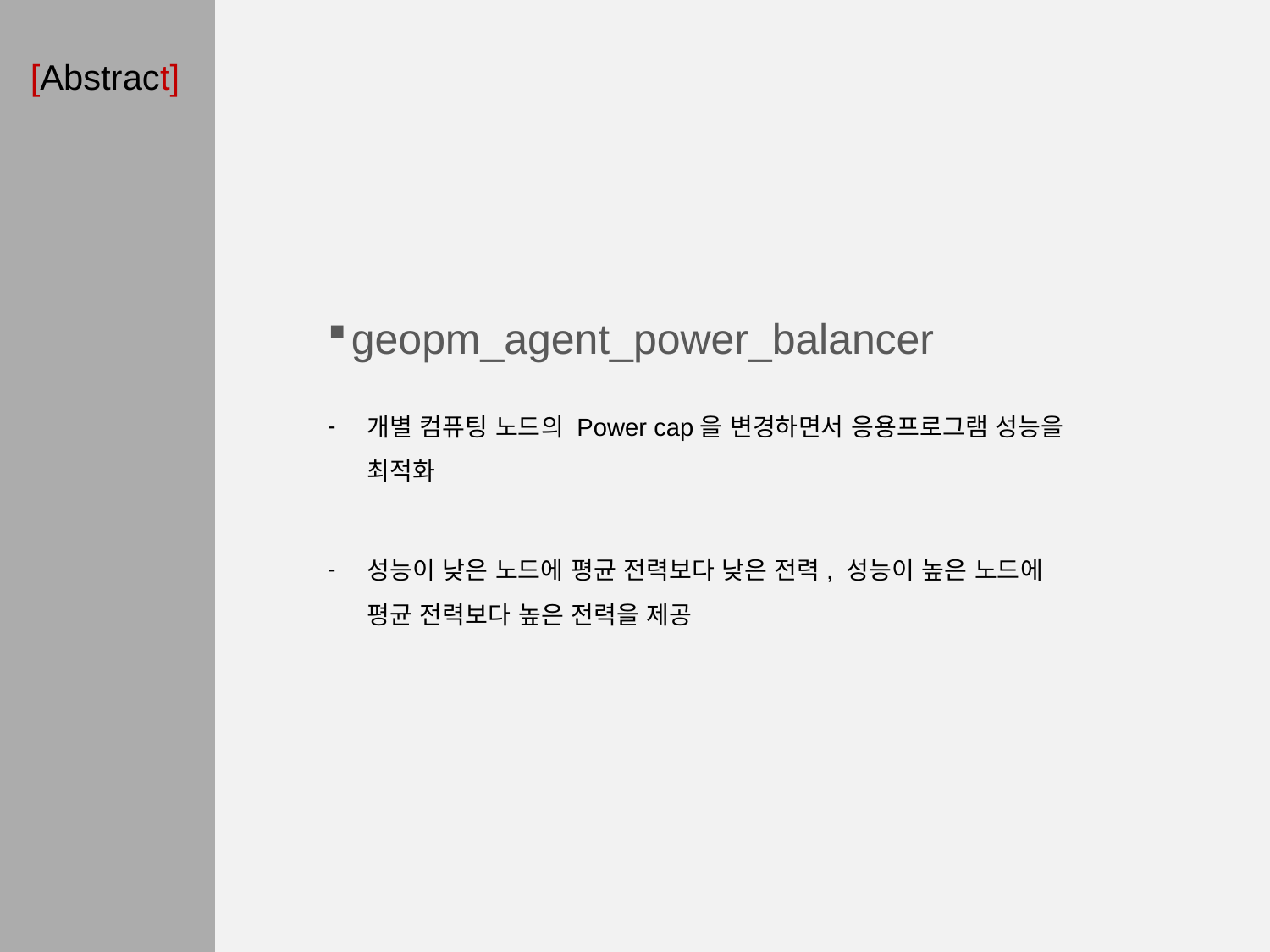

# [Abstract]
geopm_agent_power_balancer

개별 컴퓨팅 노드의 Power cap을 변경하면서 응용프로그램 성능을 최적화

성능이 낮은 노드에 평균 전력보다 낮은 전력, 성능이 높은 노드에 평균 전력보다 높은 전력을 제공